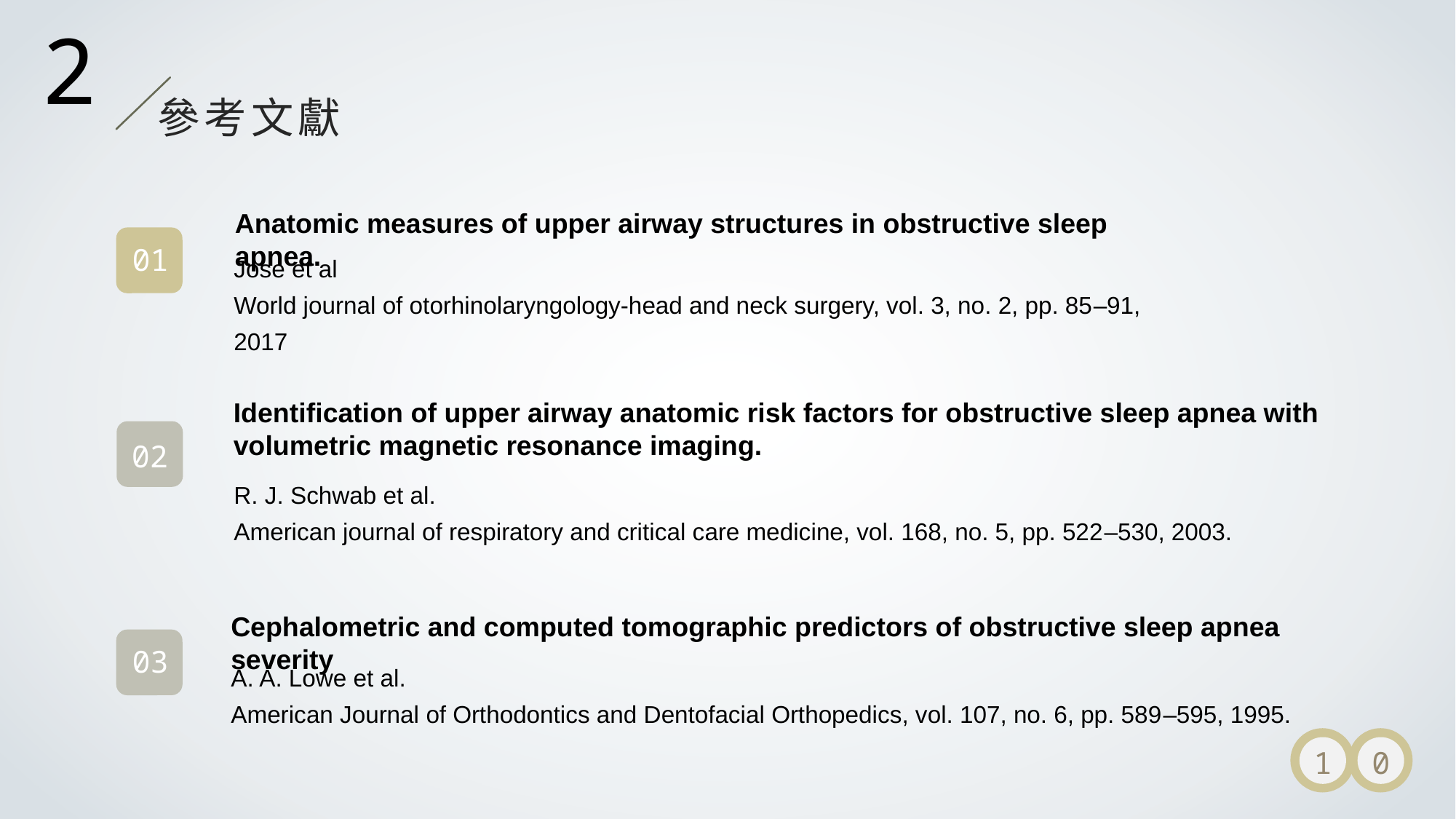

2
參考文獻
Anatomic measures of upper airway structures in obstructive sleep apnea.
Jose et al
World journal of otorhinolaryngology-head and neck surgery, vol. 3, no. 2, pp. 85–91, 2017

01
Identification of upper airway anatomic risk factors for obstructive sleep apnea with volumetric magnetic resonance imaging.
R. J. Schwab et al.
American journal of respiratory and critical care medicine, vol. 168, no. 5, pp. 522–530, 2003.

02
Cephalometric and computed tomographic predictors of obstructive sleep apnea severity
A. A. Lowe et al.
American Journal of Orthodontics and Dentofacial Orthopedics, vol. 107, no. 6, pp. 589–595, 1995.

03

1

0